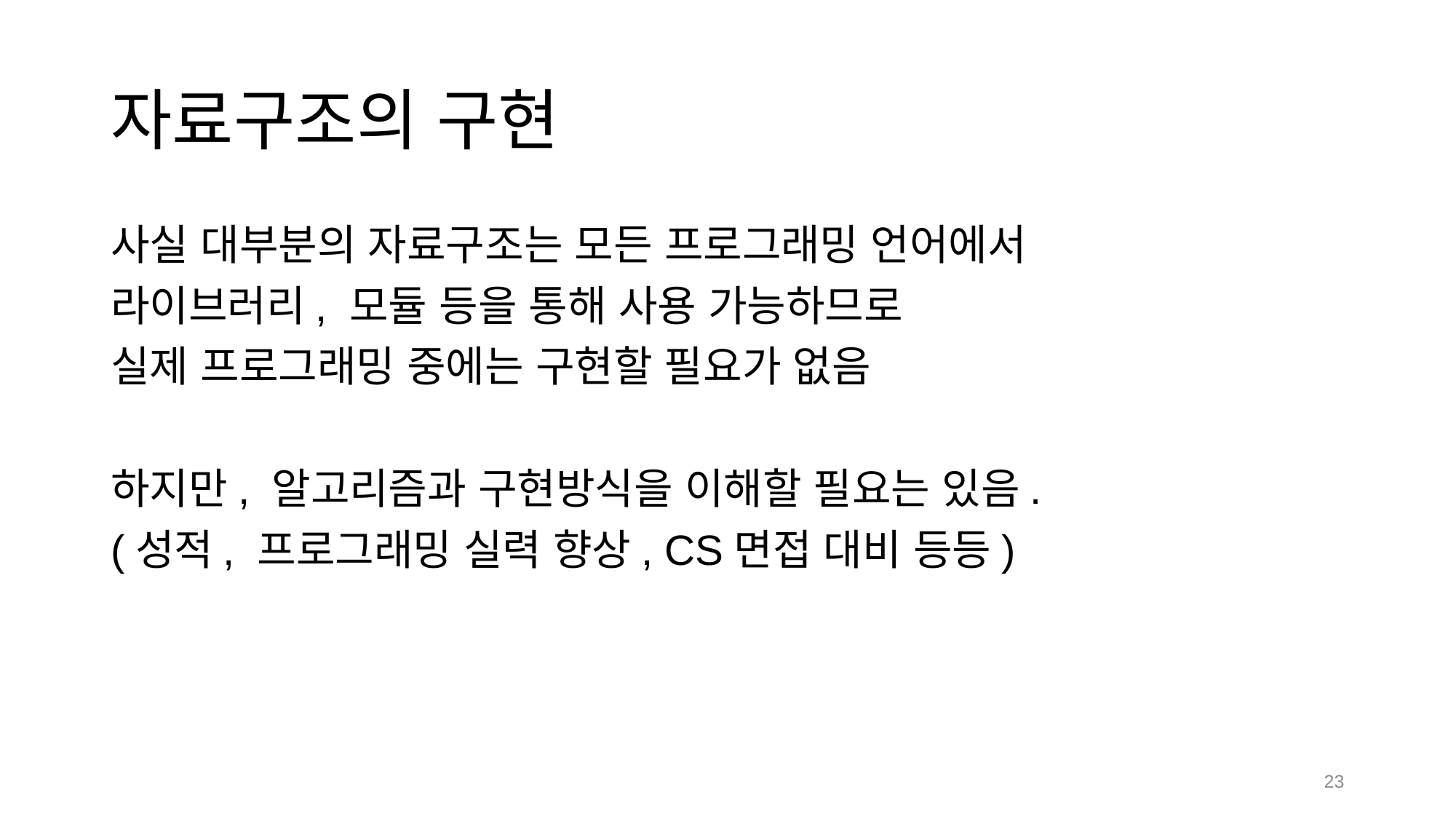

# 자료구조의 구현
사실 대부분의 자료구조는 모든 프로그래밍 언어에서
라이브러리, 모듈 등을 통해 사용 가능하므로
실제 프로그래밍 중에는 구현할 필요가 없음

하지만, 알고리즘과 구현방식을 이해할 필요는 있음.
(성적, 프로그래밍 실력 향상, CS면접 대비 등등)
23